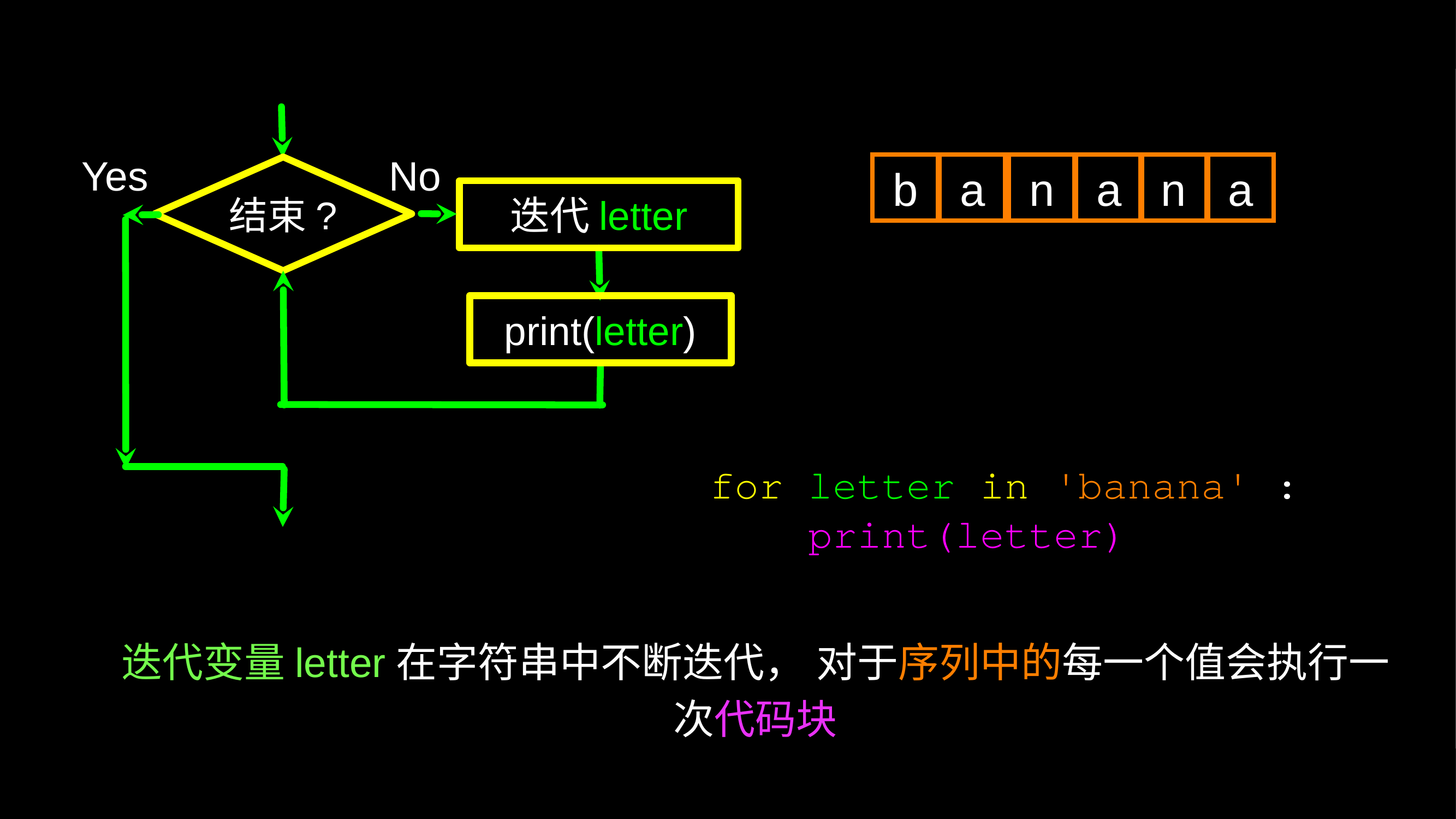

Yes
No

b

a

n

a

n

a

结束?

迭代letter

print(letter)

for letter in 'banana' :
    print(letter)

迭代变量letter在字符串中不断迭代， 对于序列中的每一个值会执行一次代码块